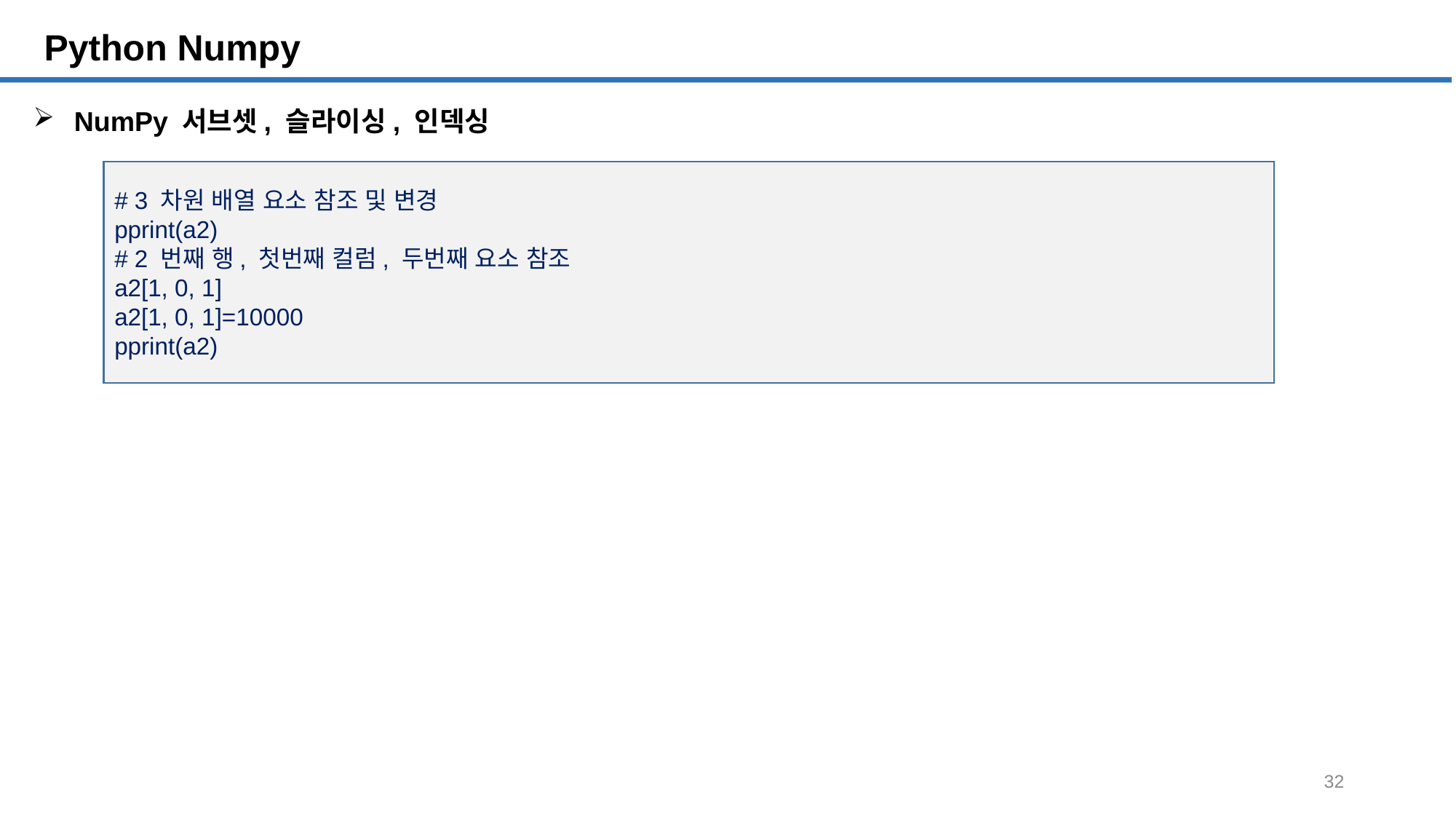

SQL 튜닝 개요
# Python Numpy

NumPy 서브셋, 슬라이싱, 인덱싱
# 3 차원 배열 요소 참조 및 변경
pprint(a2)
# 2 번째 행, 첫번째 컬럼, 두번째 요소 참조
a2[1, 0, 1]
a2[1, 0, 1]=10000
pprint(a2)
32